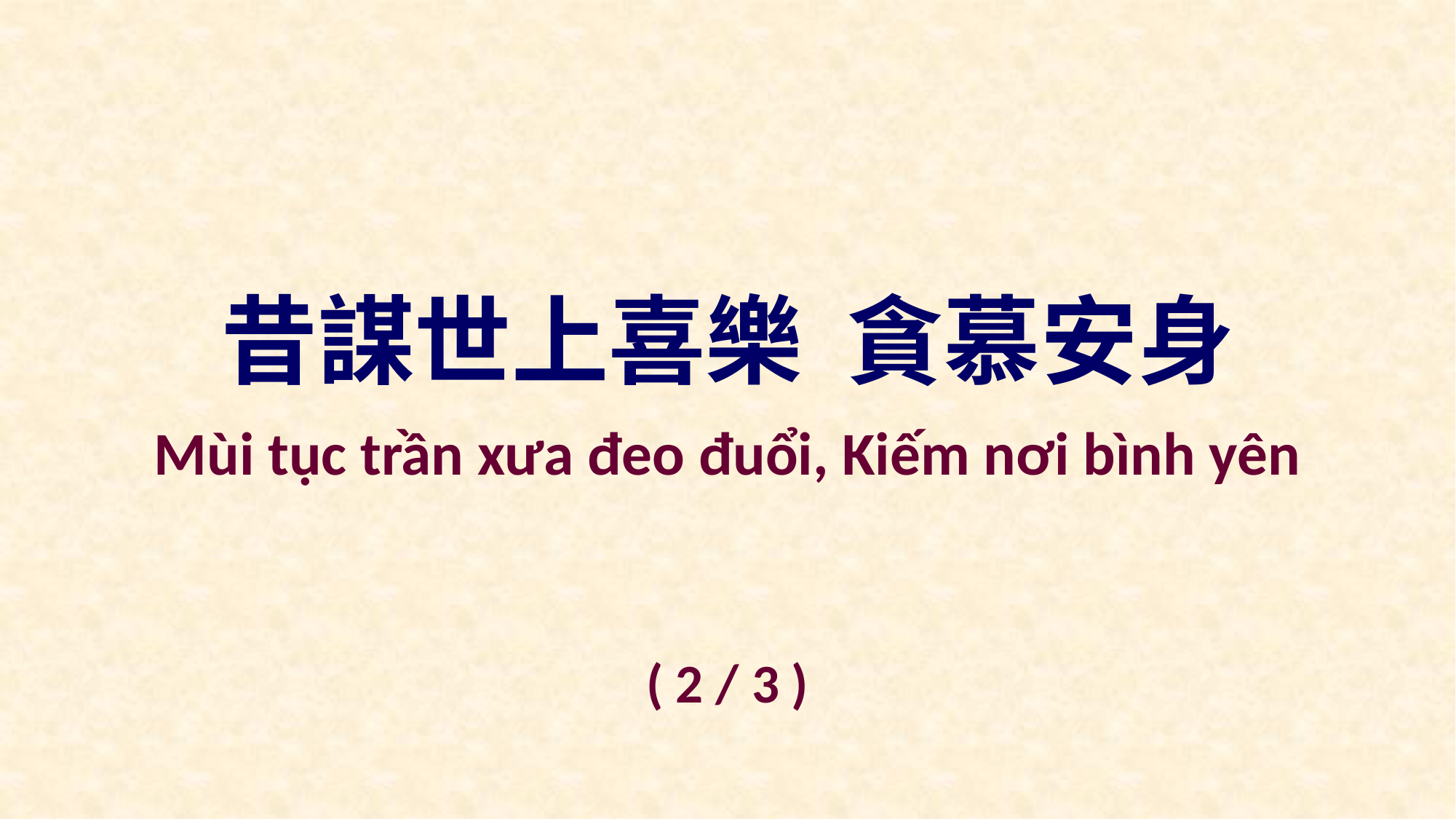

昔謀世上喜樂  貪慕安身
Mùi tục trần xưa đeo đuổi, Kiếm nơi bình yên
( 2 / 3 )